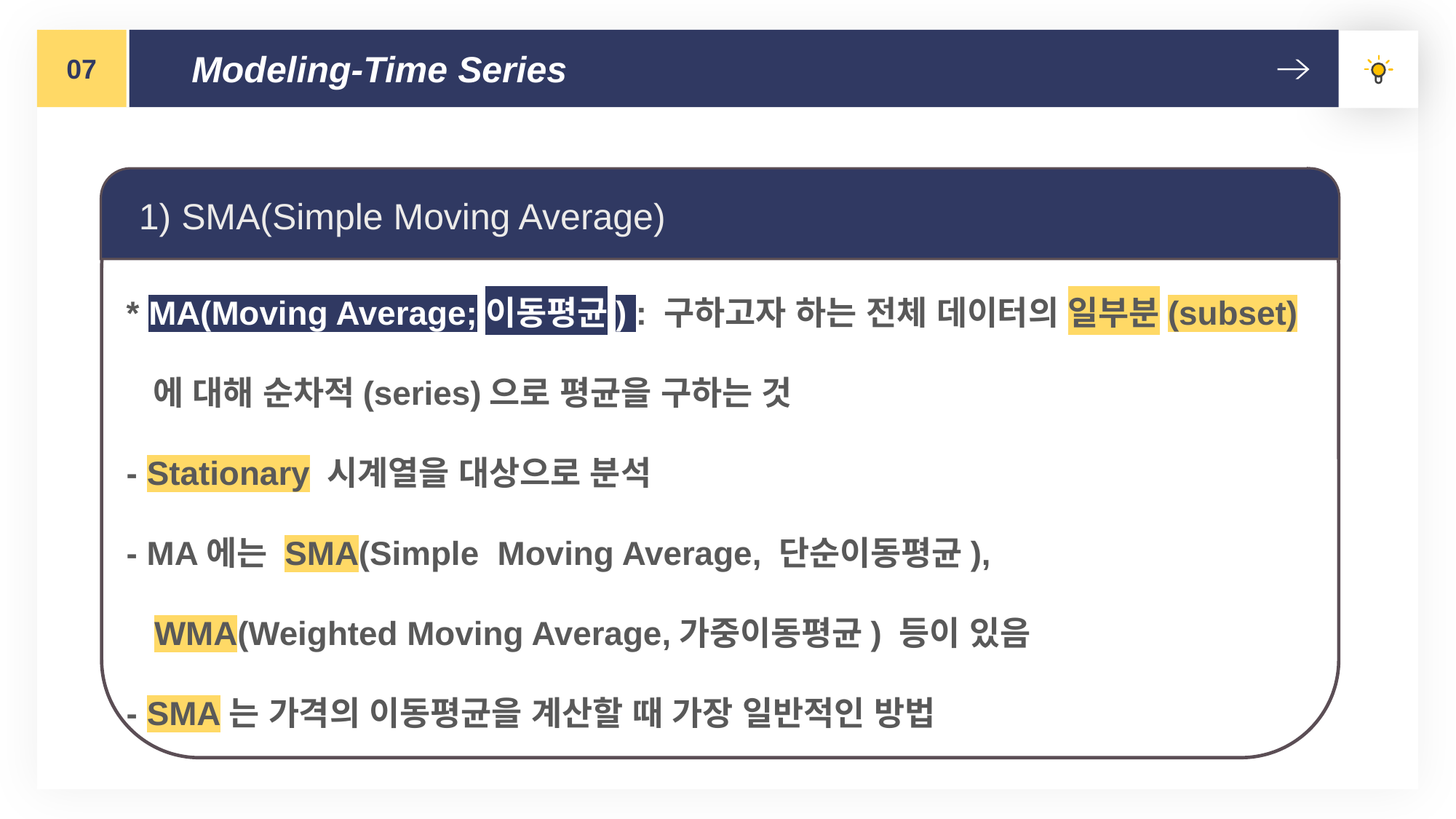

07
Modeling-Time Series

1) SMA(Simple Moving Average)
* MA(Moving Average;이동평균) : 구하고자 하는 전체 데이터의 일부분(subset)
  에 대해 순차적(series)으로 평균을 구하는 것
- Stationary 시계열을 대상으로 분석
- MA에는 SMA(Simple  Moving Average, 단순이동평균),
   WMA(Weighted Moving Average,가중이동평균) 등이 있음
- SMA는 가격의 이동평균을 계산할 때 가장 일반적인 방법